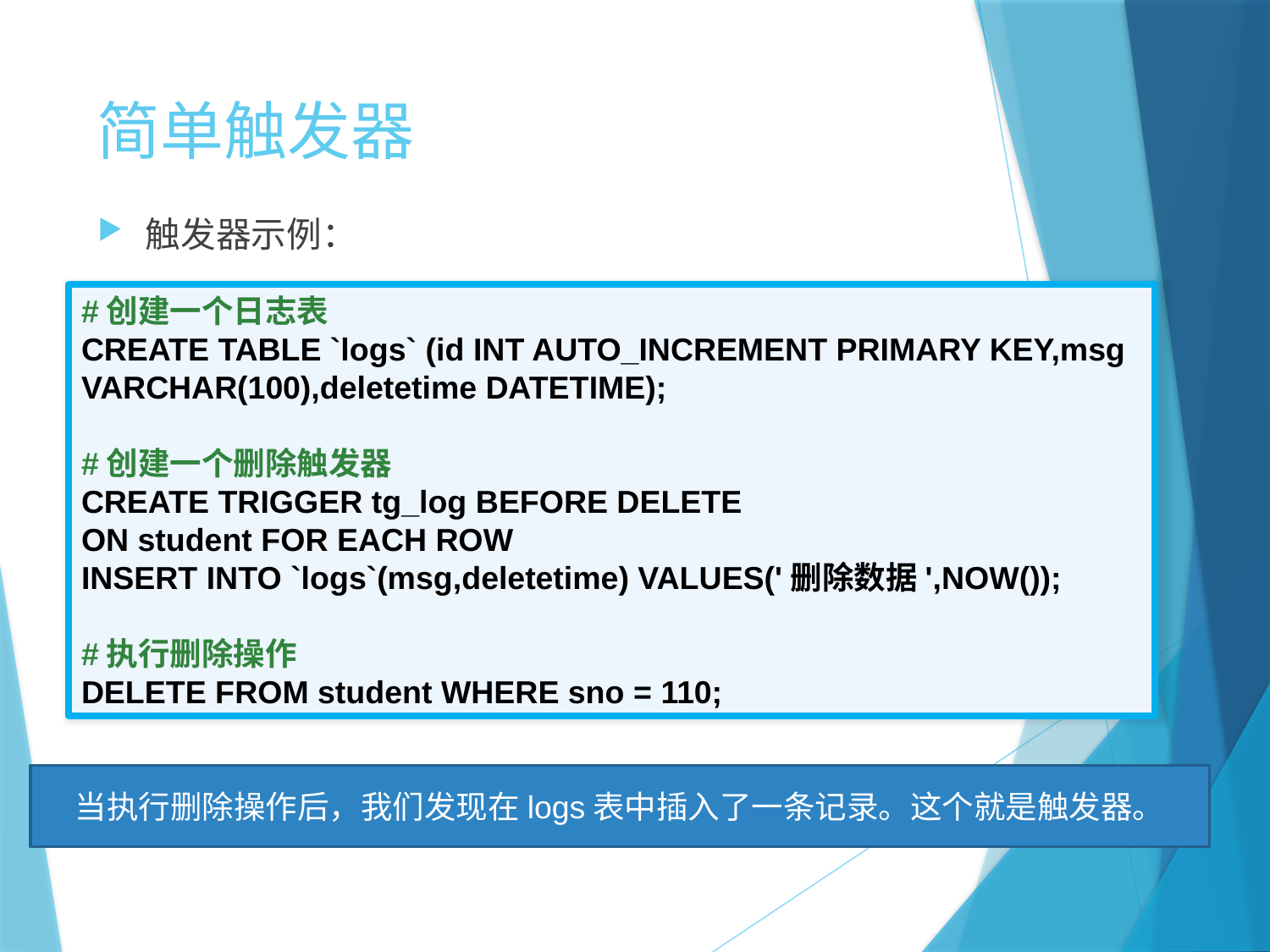

# 简单触发器
触发器示例：
#创建一个日志表
CREATE TABLE `logs` (id INT AUTO_INCREMENT PRIMARY KEY,msg VARCHAR(100),deletetime DATETIME);

#创建一个删除触发器
CREATE TRIGGER tg_log BEFORE DELETE
ON student FOR EACH ROW
INSERT INTO `logs`(msg,deletetime) VALUES('删除数据',NOW());

#执行删除操作
DELETE FROM student WHERE sno = 110;
当执行删除操作后，我们发现在logs表中插入了一条记录。这个就是触发器。